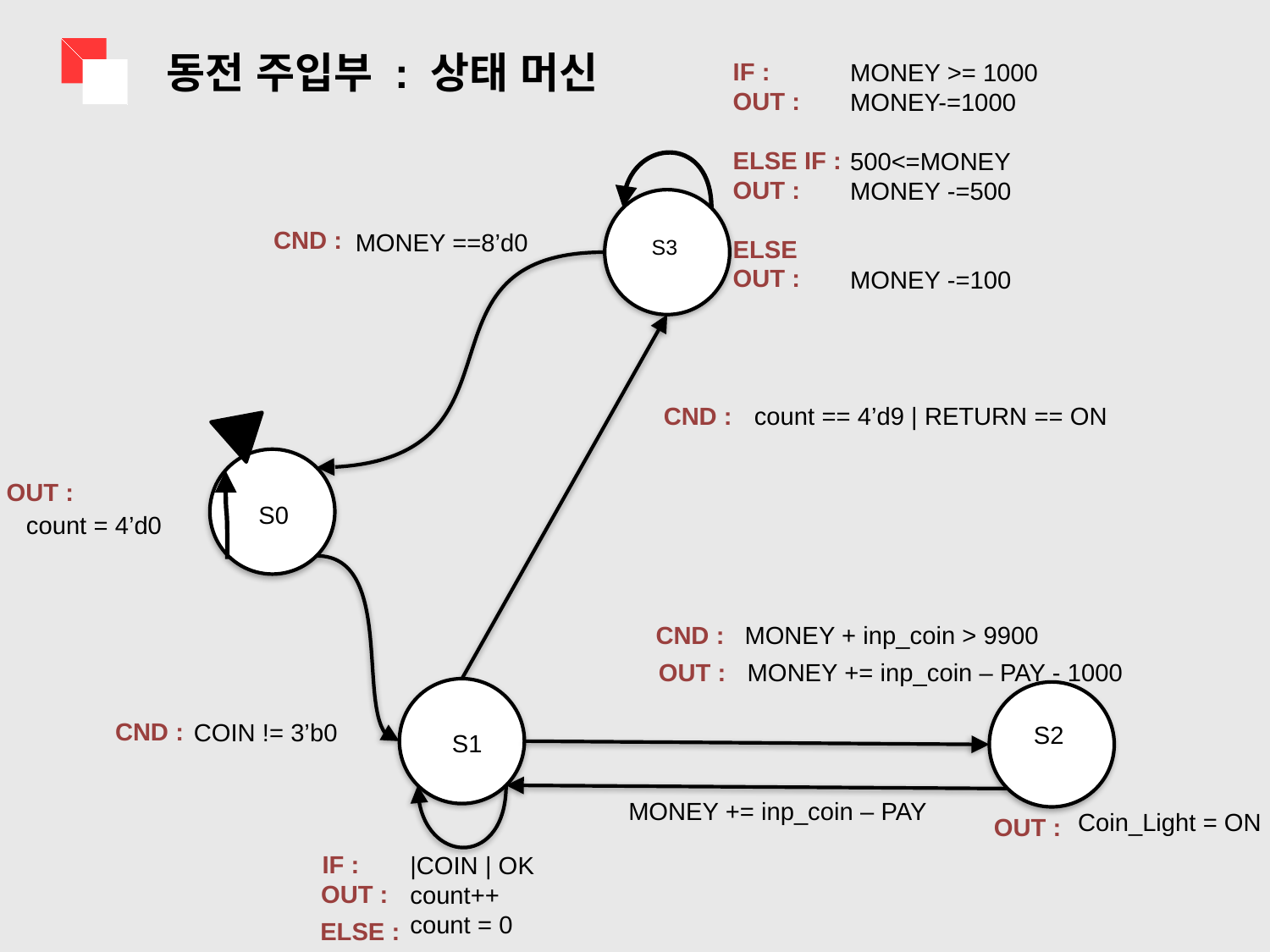

동전 주입부 : 상태 머신
IF :
OUT :

ELSE IF :
OUT :

ELSE
OUT :
MONEY >= 1000
MONEY-=1000

500<=MONEY
MONEY -=500

MONEY -=100

S3

CND :
MONEY ==8’d0
CND :
count == 4’d9 | RETURN == ON

OUT :
S0
count = 4’d0
CND :
COIN != 3’b0

CND :
MONEY + inp_coin > 9900
OUT :
MONEY += inp_coin – PAY - 1000

S1
IF :
|COIN | OK
count++
count = 0
OUT :
ELSE :

S2
MONEY += inp_coin – PAY
Coin_Light = ON
OUT :